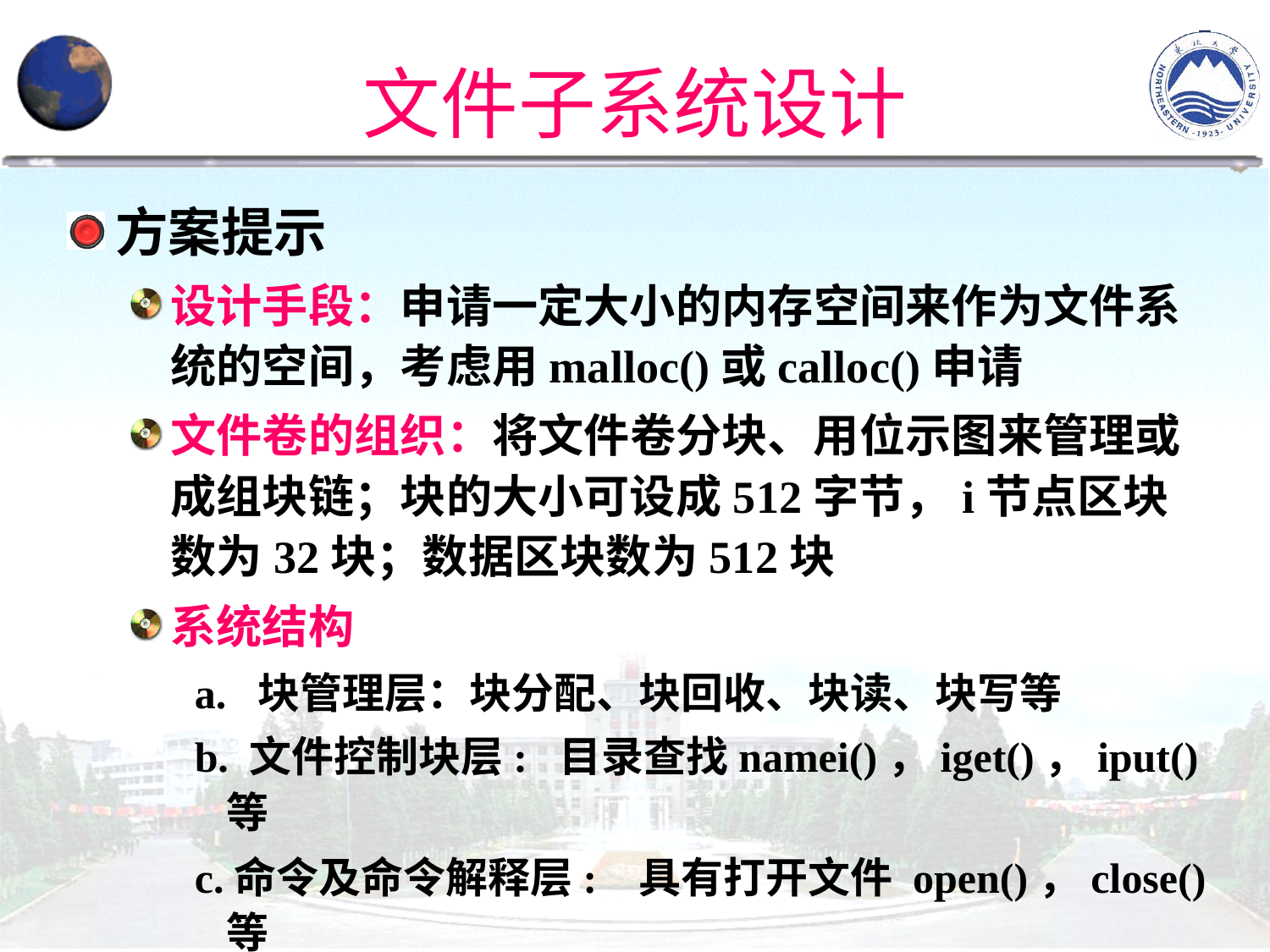

# 文件子系统设计
方案提示
设计手段：申请一定大小的内存空间来作为文件系统的空间，考虑用malloc()或calloc()申请
文件卷的组织：将文件卷分块、用位示图来管理或成组块链；块的大小可设成512字节，i节点区块数为32块；数据区块数为512块
系统结构
a.  块管理层：块分配、块回收、块读、块写等
b. 文件控制块层:  目录查找namei()，iget()，iput()等
c.命令及命令解释层:   具有打开文件 open()，close()等